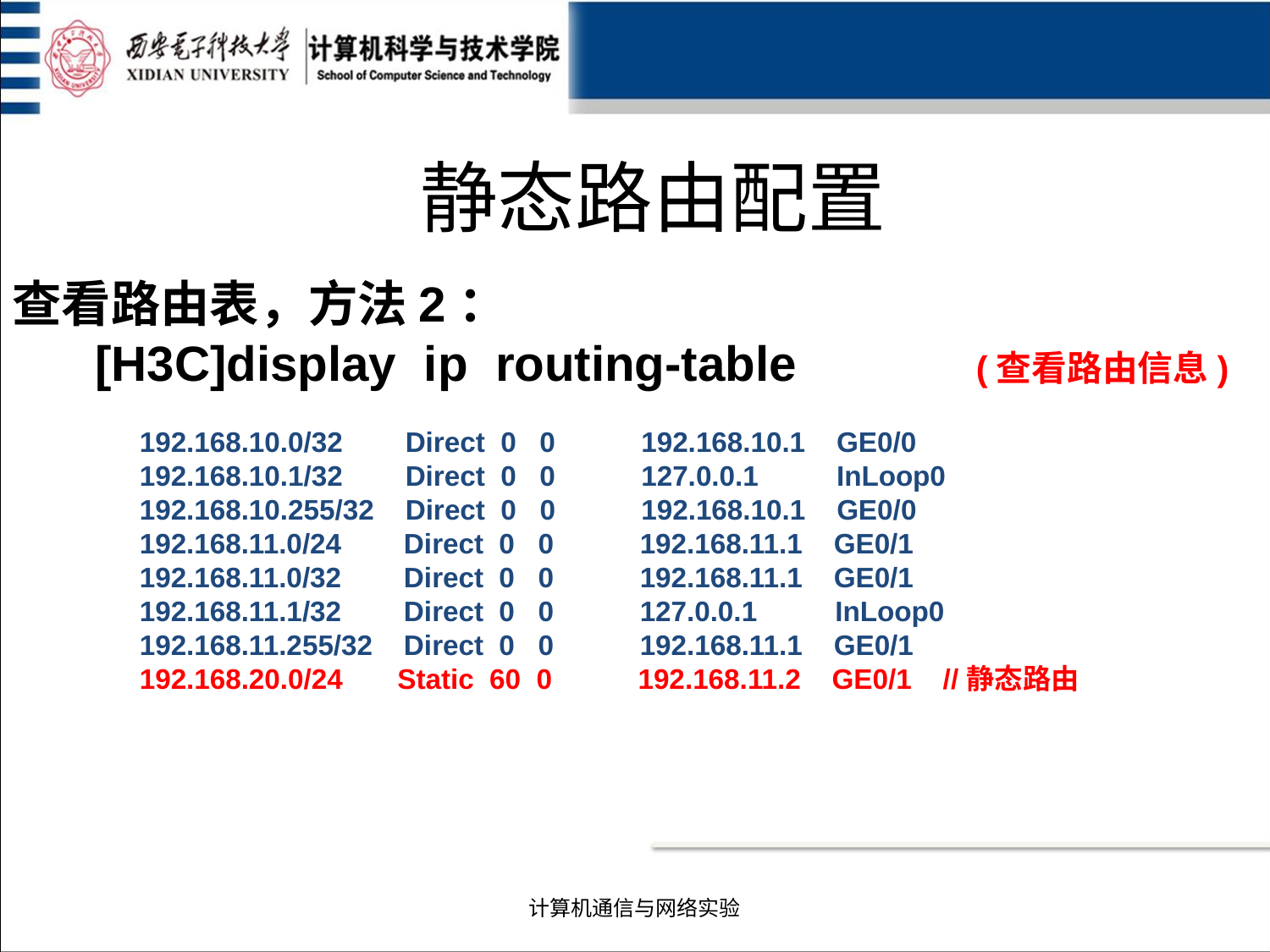

# 静态路由配置
查看路由表，方法2：
      [H3C]display  ip  routing-table             (查看路由信息)

192.168.10.0/32        Direct  0   0           192.168.10.1    GE0/0
192.168.10.1/32        Direct  0   0           127.0.0.1          InLoop0
192.168.10.255/32    Direct  0   0           192.168.10.1    GE0/0
192.168.11.0/24        Direct  0   0           192.168.11.1    GE0/1
192.168.11.0/32        Direct  0   0           192.168.11.1    GE0/1
192.168.11.1/32        Direct  0   0           127.0.0.1          InLoop0
192.168.11.255/32    Direct  0   0           192.168.11.1    GE0/1
192.168.20.0/24       Static  60  0           192.168.11.2    GE0/1    //静态路由

计算机通信与网络实验